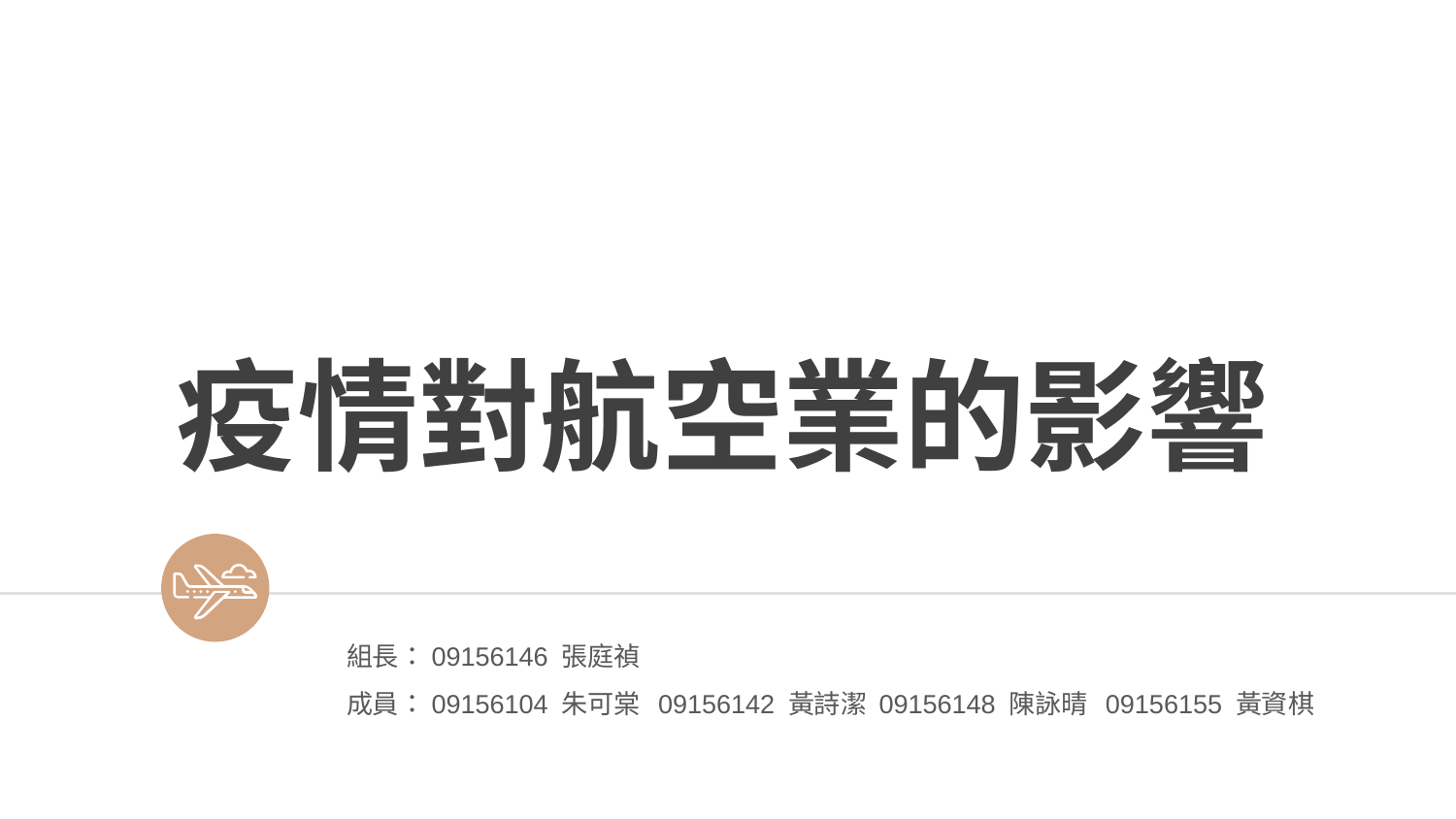

疫情對航空業的影響

組長：09156146 張庭禎
成員：09156104 朱可棠  09156142 黃詩潔 09156148 陳詠晴  09156155 黃資棋